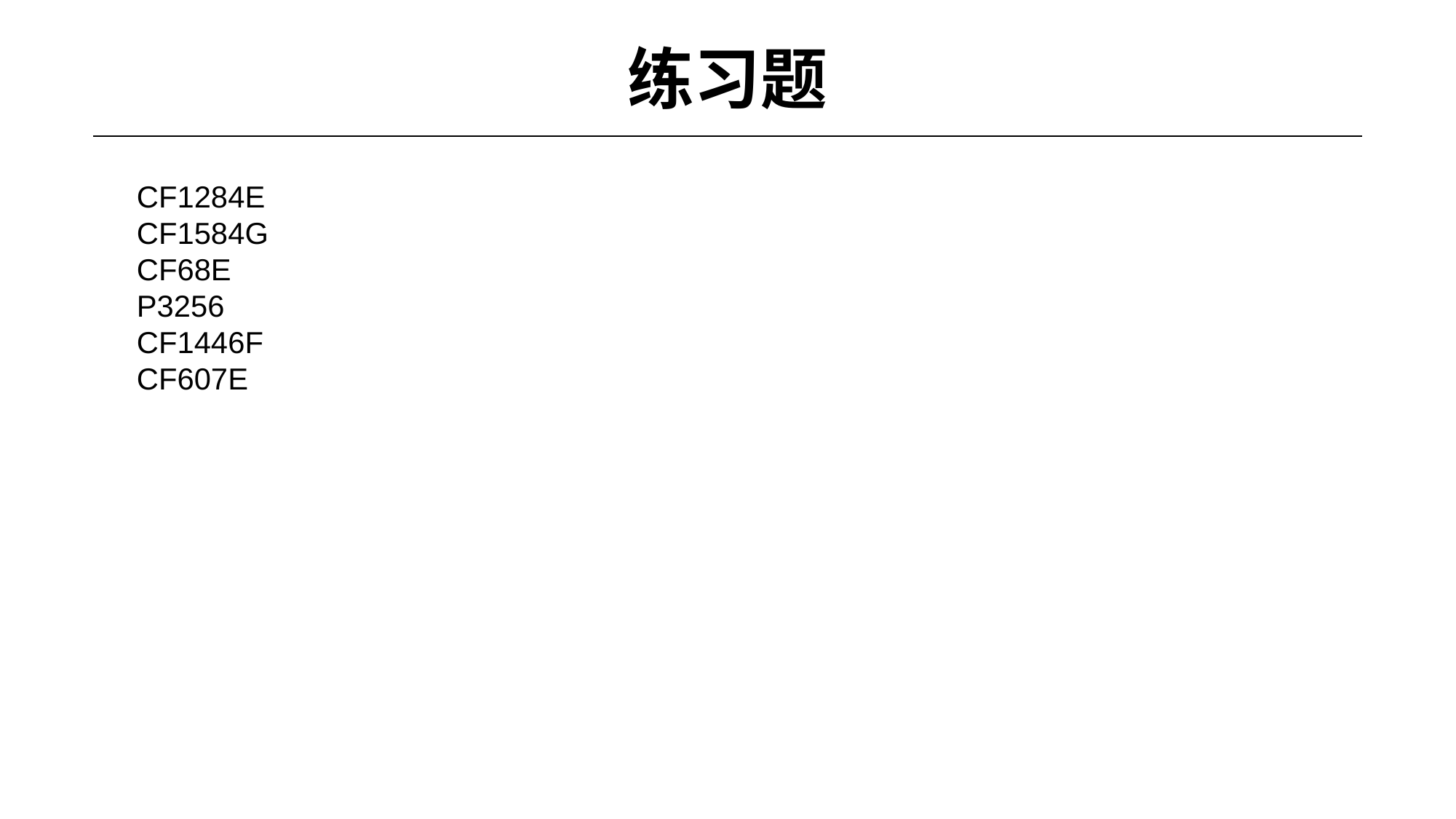

# 练习题
CF1284E
CF1584G
CF68E
P3256
CF1446F
CF607E